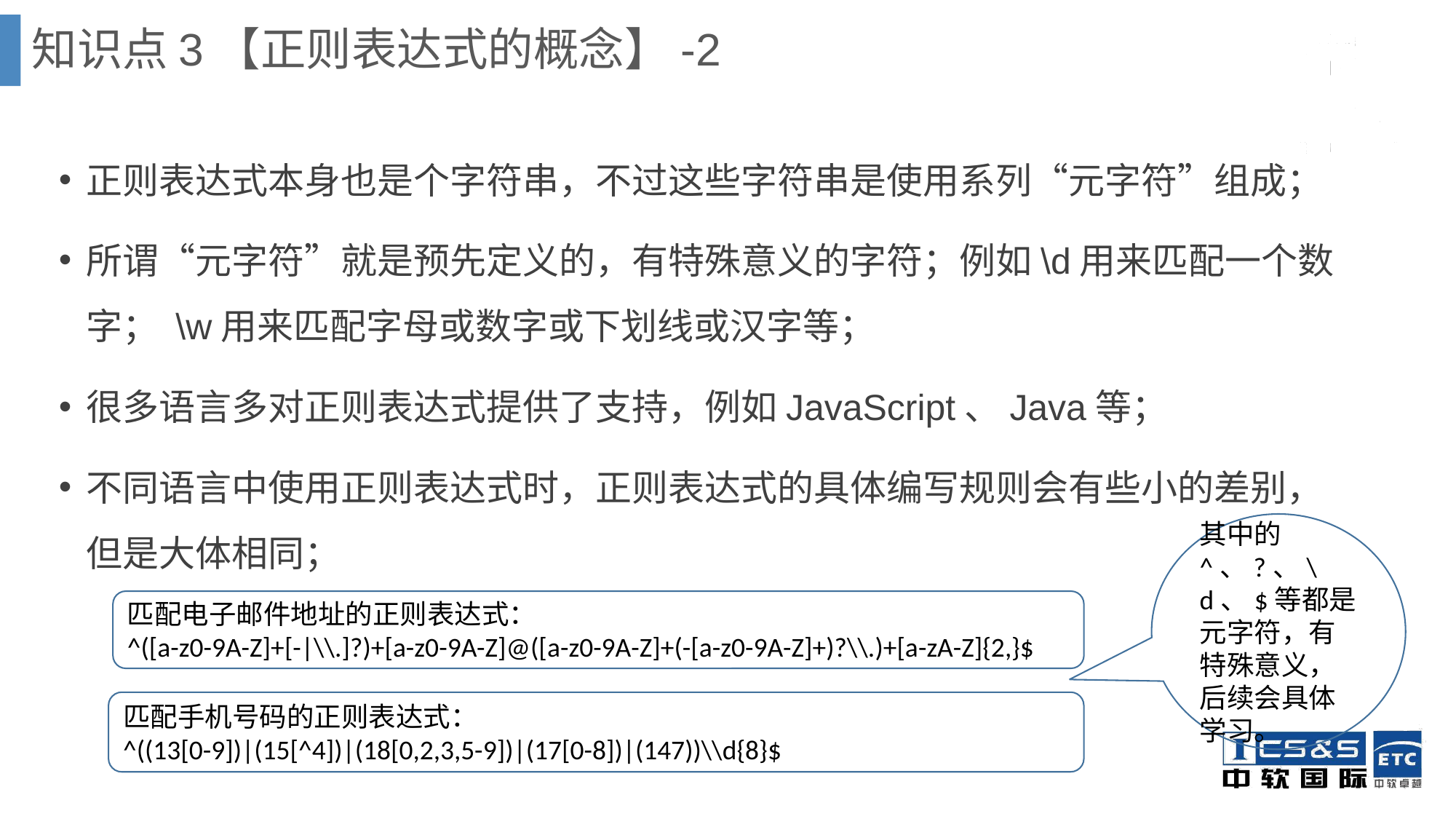

知识点3【正则表达式的概念】-2
正则表达式本身也是个字符串，不过这些字符串是使用系列“元字符”组成；
所谓“元字符”就是预先定义的，有特殊意义的字符；例如\d用来匹配一个数字； \w用来匹配字母或数字或下划线或汉字等；
很多语言多对正则表达式提供了支持，例如JavaScript、Java等；
不同语言中使用正则表达式时，正则表达式的具体编写规则会有些小的差别，但是大体相同；
其中的^、?、\d、$等都是元字符，有特殊意义，后续会具体学习。
匹配电子邮件地址的正则表达式：
^([a-z0-9A-Z]+[-|\\.]?)+[a-z0-9A-Z]@([a-z0-9A-Z]+(-[a-z0-9A-Z]+)?\\.)+[a-zA-Z]{2,}$
匹配手机号码的正则表达式：
^((13[0-9])|(15[^4])|(18[0,2,3,5-9])|(17[0-8])|(147))\\d{8}$